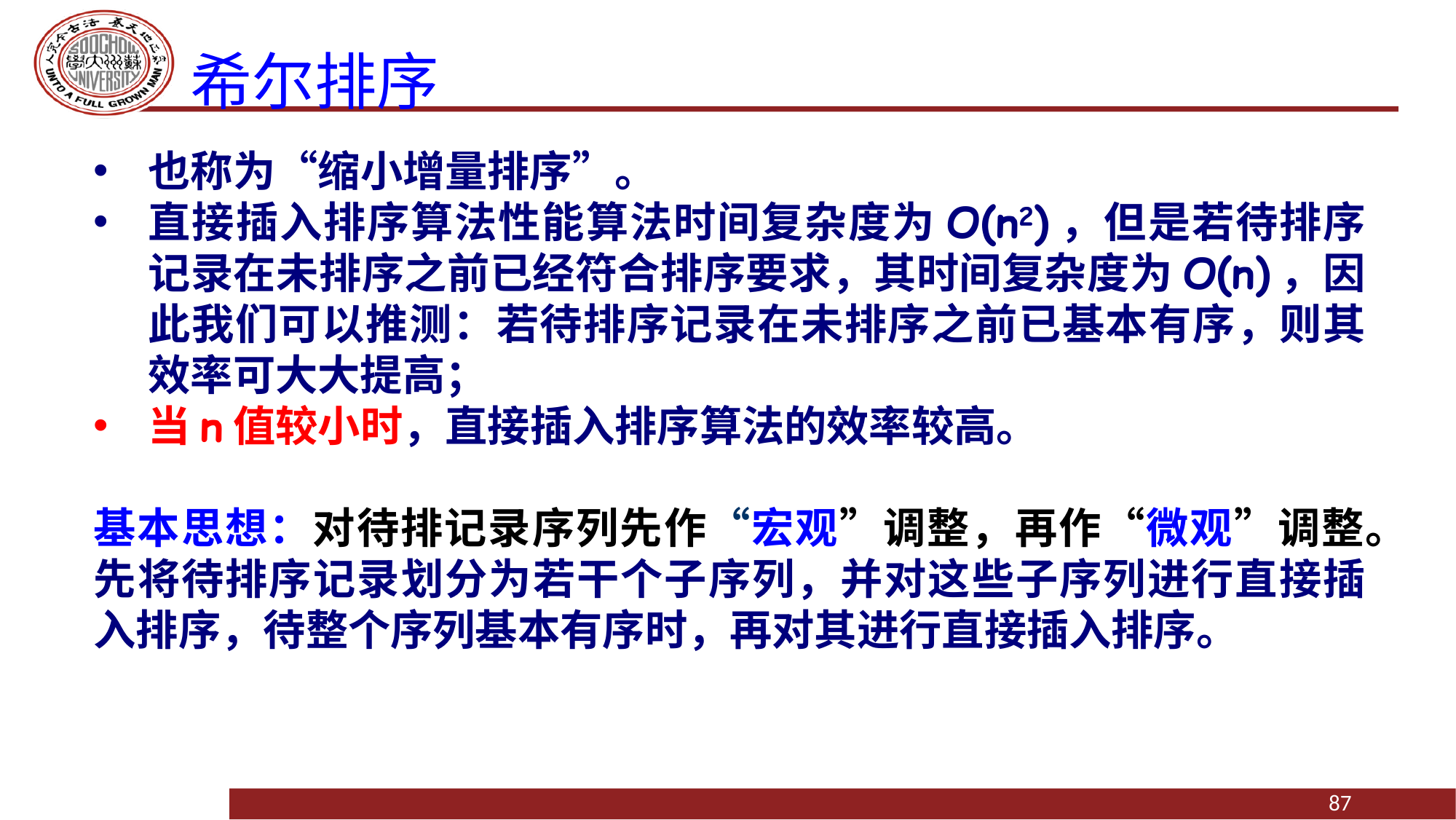

# 希尔排序
也称为“缩小增量排序”。
直接插入排序算法性能算法时间复杂度为O(n2)，但是若待排序记录在未排序之前已经符合排序要求，其时间复杂度为O(n)，因此我们可以推测：若待排序记录在未排序之前已基本有序，则其效率可大大提高；
当n值较小时，直接插入排序算法的效率较高。

基本思想：对待排记录序列先作“宏观”调整，再作“微观”调整。
先将待排序记录划分为若干个子序列，并对这些子序列进行直接插入排序，待整个序列基本有序时，再对其进行直接插入排序。
87